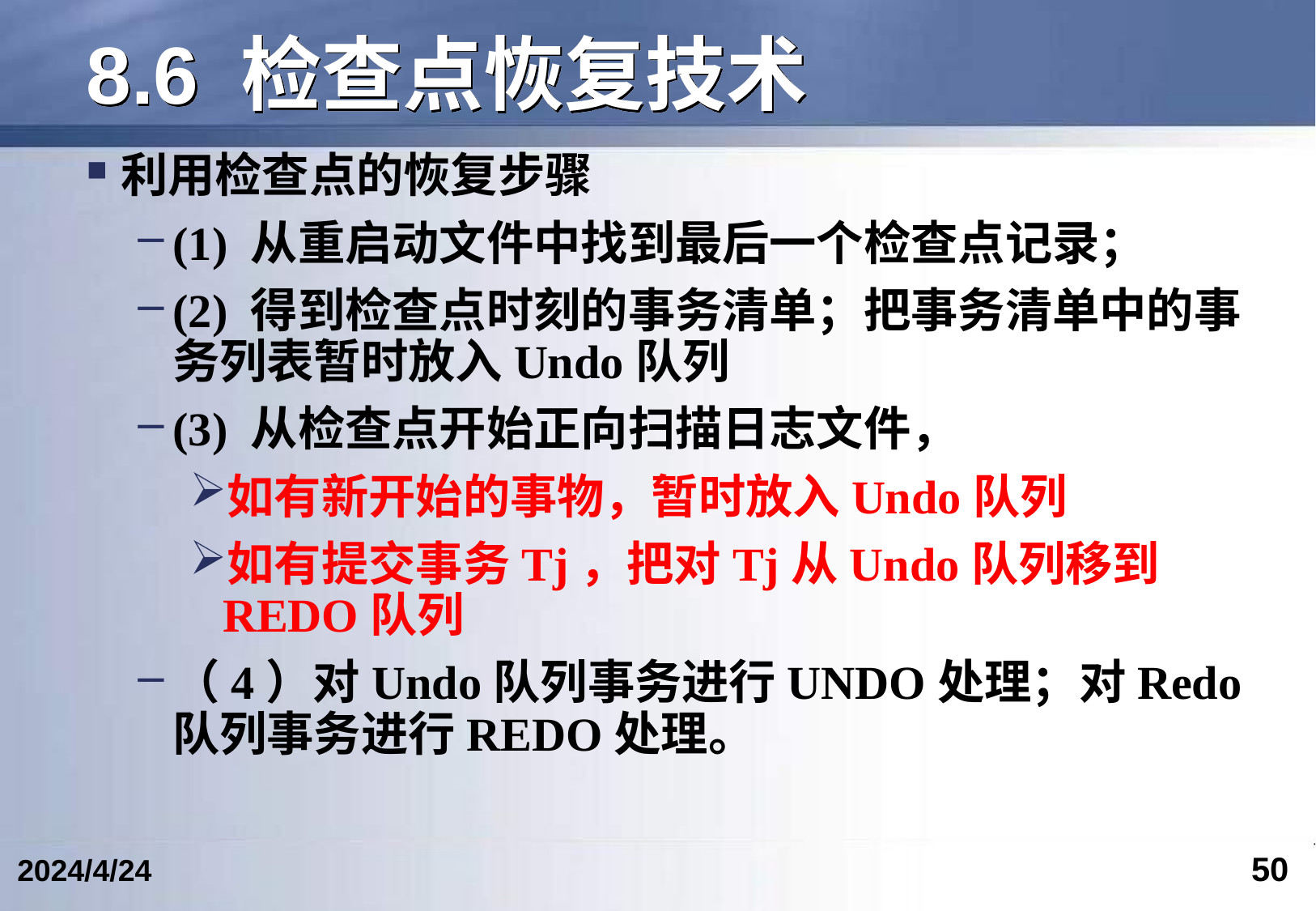

# 8.6 检查点恢复技术
利用检查点的恢复步骤
(1) 从重启动文件中找到最后一个检查点记录；
(2) 得到检查点时刻的事务清单；把事务清单中的事务列表暂时放入Undo队列
(3) 从检查点开始正向扫描日志文件，
如有新开始的事物，暂时放入Undo队列
如有提交事务Tj，把对Tj从Undo队列移到REDO队列
（4）对Undo队列事务进行UNDO处理；对Redo队列事务进行REDO处理。
50
2024/4/24